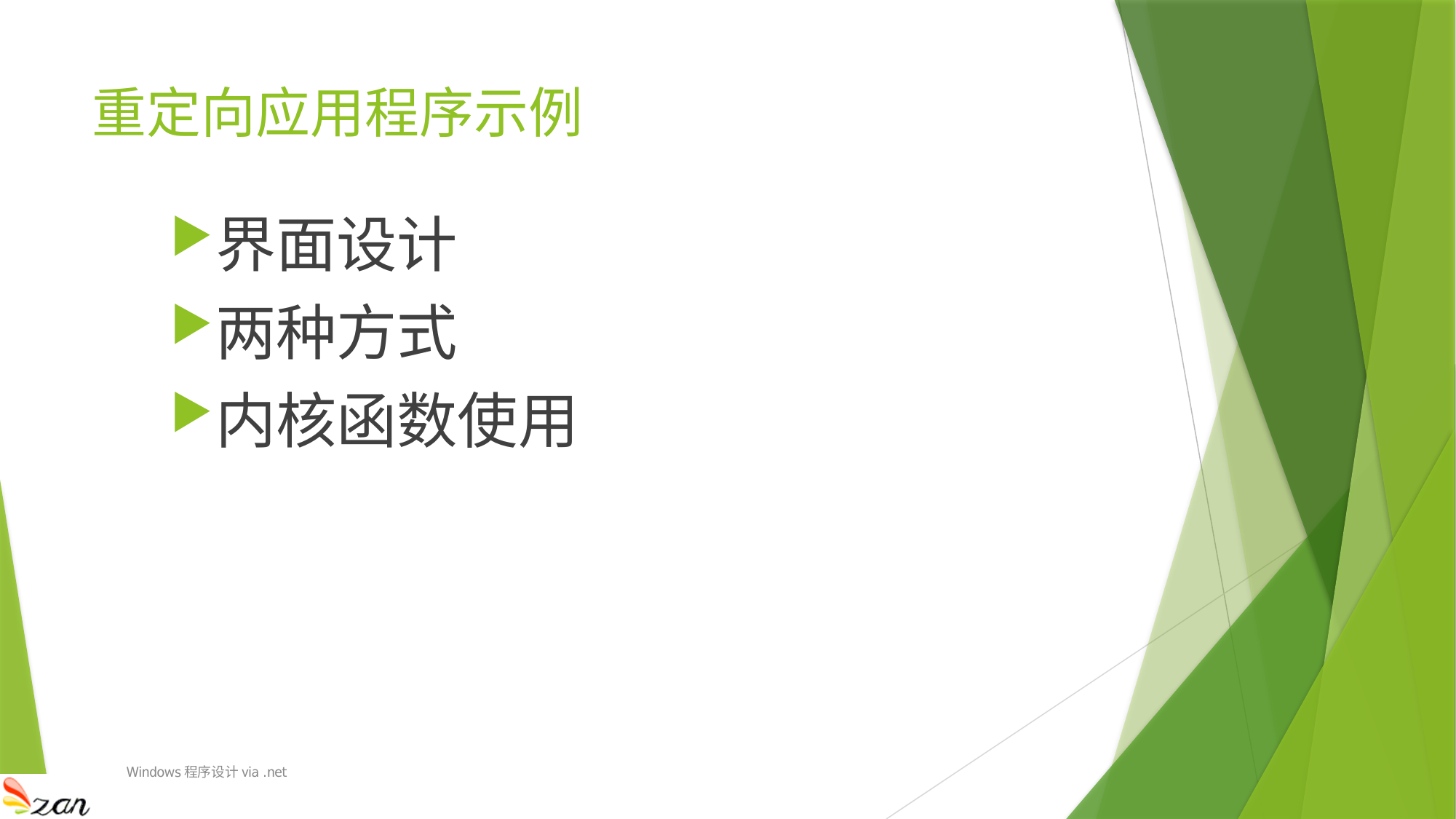

# 重定向应用程序示例
界面设计
两种方式
内核函数使用
Windows程序设计via .net